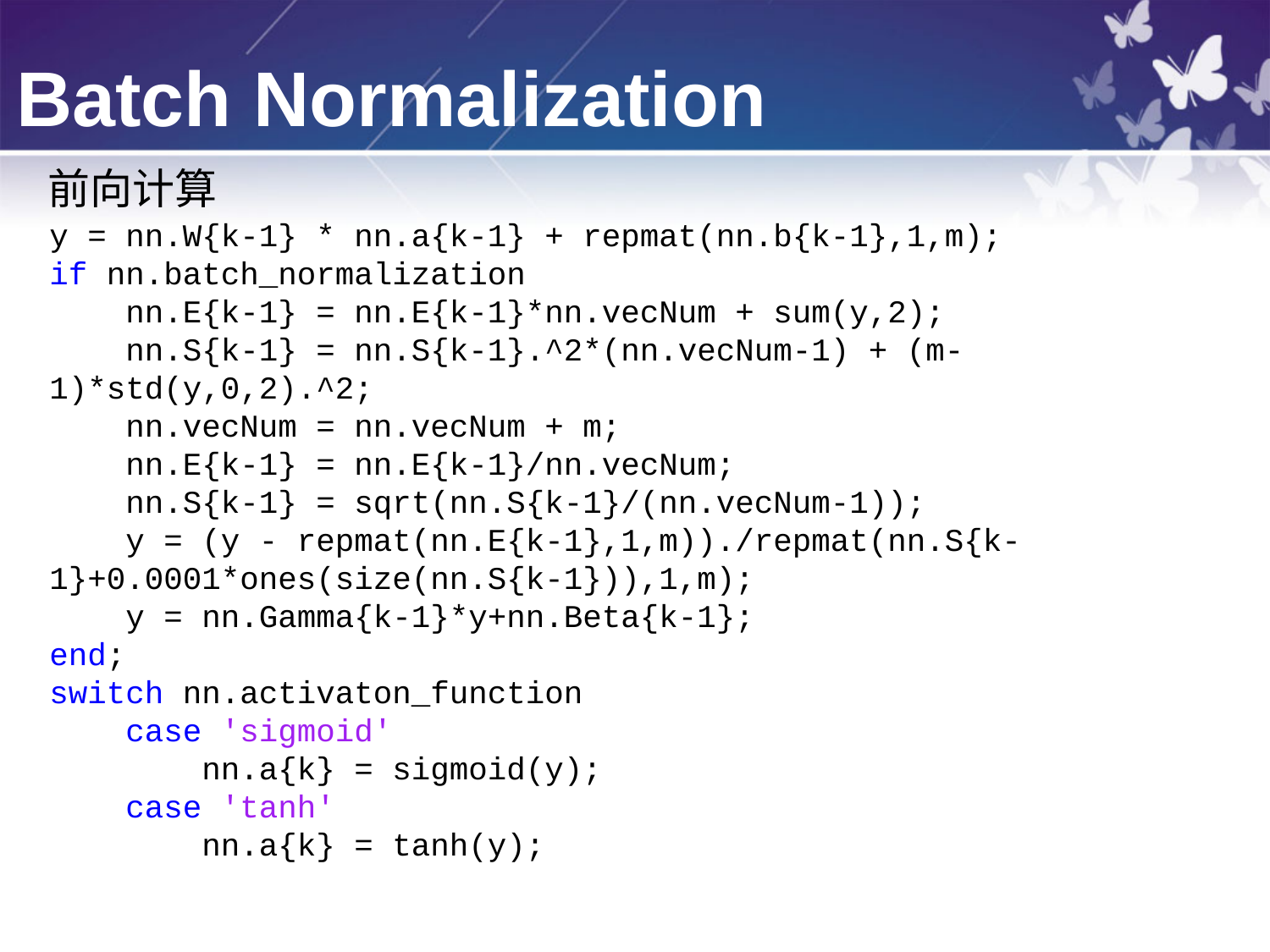

Batch Normalization
前向计算
y = nn.W{k-1} * nn.a{k-1} + repmat(nn.b{k-1},1,m);
if nn.batch_normalization
    nn.E{k-1} = nn.E{k-1}*nn.vecNum + sum(y,2);
    nn.S{k-1} = nn.S{k-1}.^2*(nn.vecNum-1) + (m-1)*std(y,0,2).^2;
    nn.vecNum = nn.vecNum + m;
    nn.E{k-1} = nn.E{k-1}/nn.vecNum;
    nn.S{k-1} = sqrt(nn.S{k-1}/(nn.vecNum-1));
    y = (y - repmat(nn.E{k-1},1,m))./repmat(nn.S{k-1}+0.0001*ones(size(nn.S{k-1})),1,m);
    y = nn.Gamma{k-1}*y+nn.Beta{k-1};
end;
switch nn.activaton_function
    case 'sigmoid'
        nn.a{k} = sigmoid(y);
    case 'tanh'
        nn.a{k} = tanh(y);